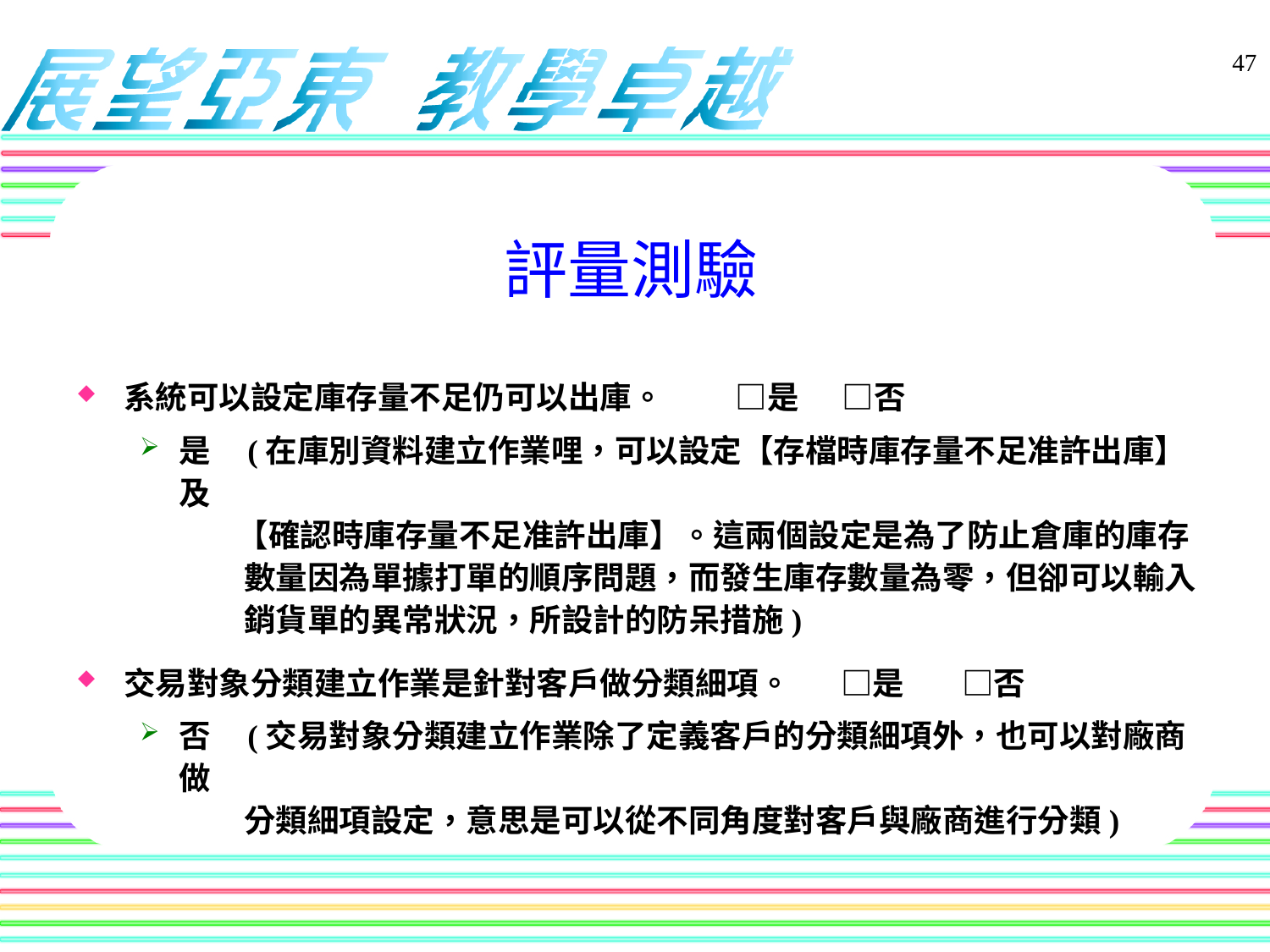

評量測驗
47
系統可以設定庫存量不足仍可以出庫。          □是      □否
是    (在庫別資料建立作業哩，可以設定【存檔時庫存量不足准許出庫】及
        【確認時庫存量不足准許出庫】。這兩個設定是為了防止倉庫的庫存
         數量因為單據打單的順序問題，而發生庫存數量為零，但卻可以輸入
         銷貨單的異常狀況，所設計的防呆措施)
交易對象分類建立作業是針對客戶做分類細項。       □是        □否
否    (交易對象分類建立作業除了定義客戶的分類細項外，也可以對廠商做
         分類細項設定，意思是可以從不同角度對客戶與廠商進行分類)